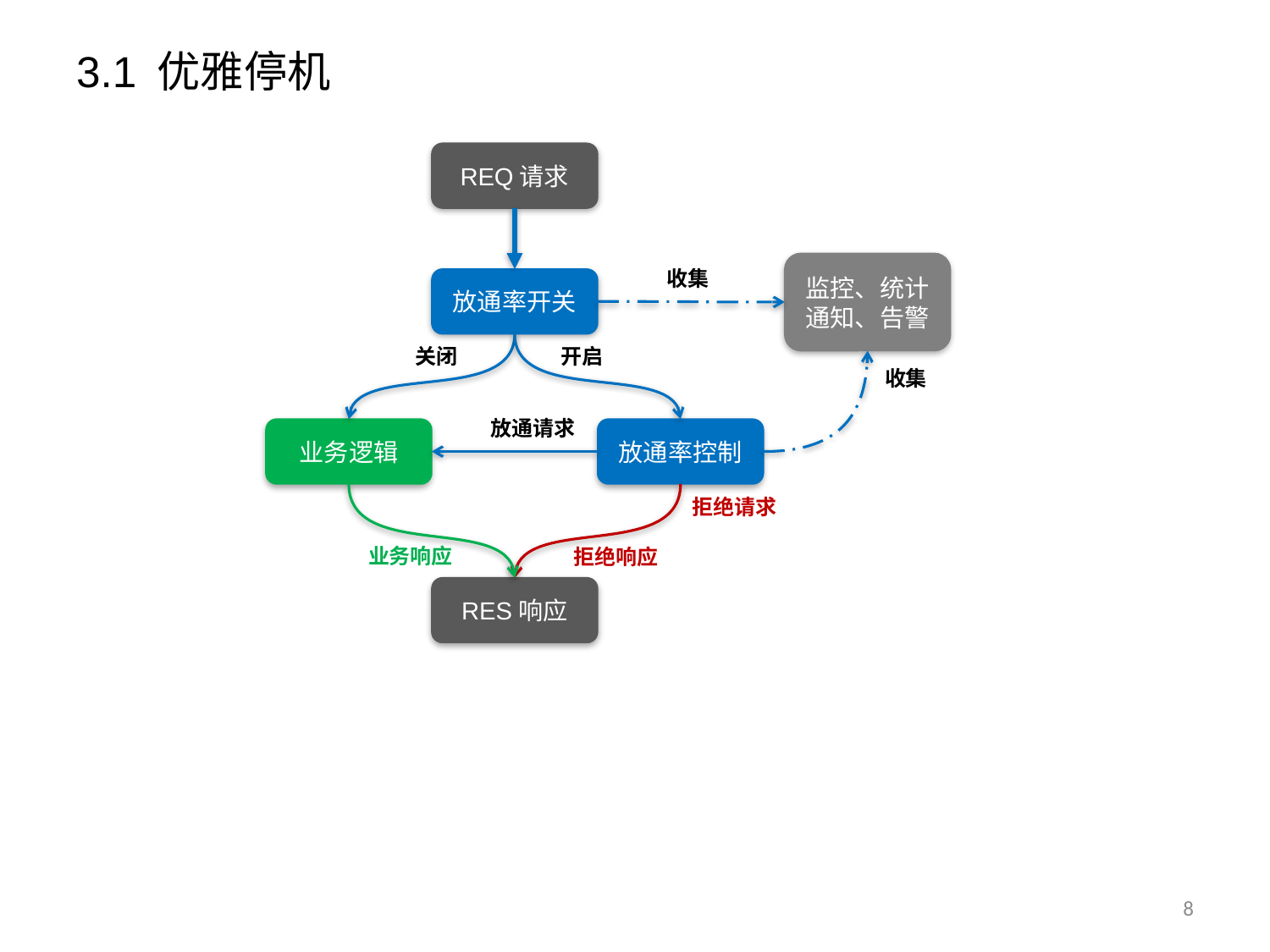

# 3.1 优雅停机
REQ请求
监控、统计
通知、告警
收集
放通率开关
关闭
开启
收集
放通请求
业务逻辑
放通率控制
拒绝请求
业务响应
拒绝响应
RES响应
8